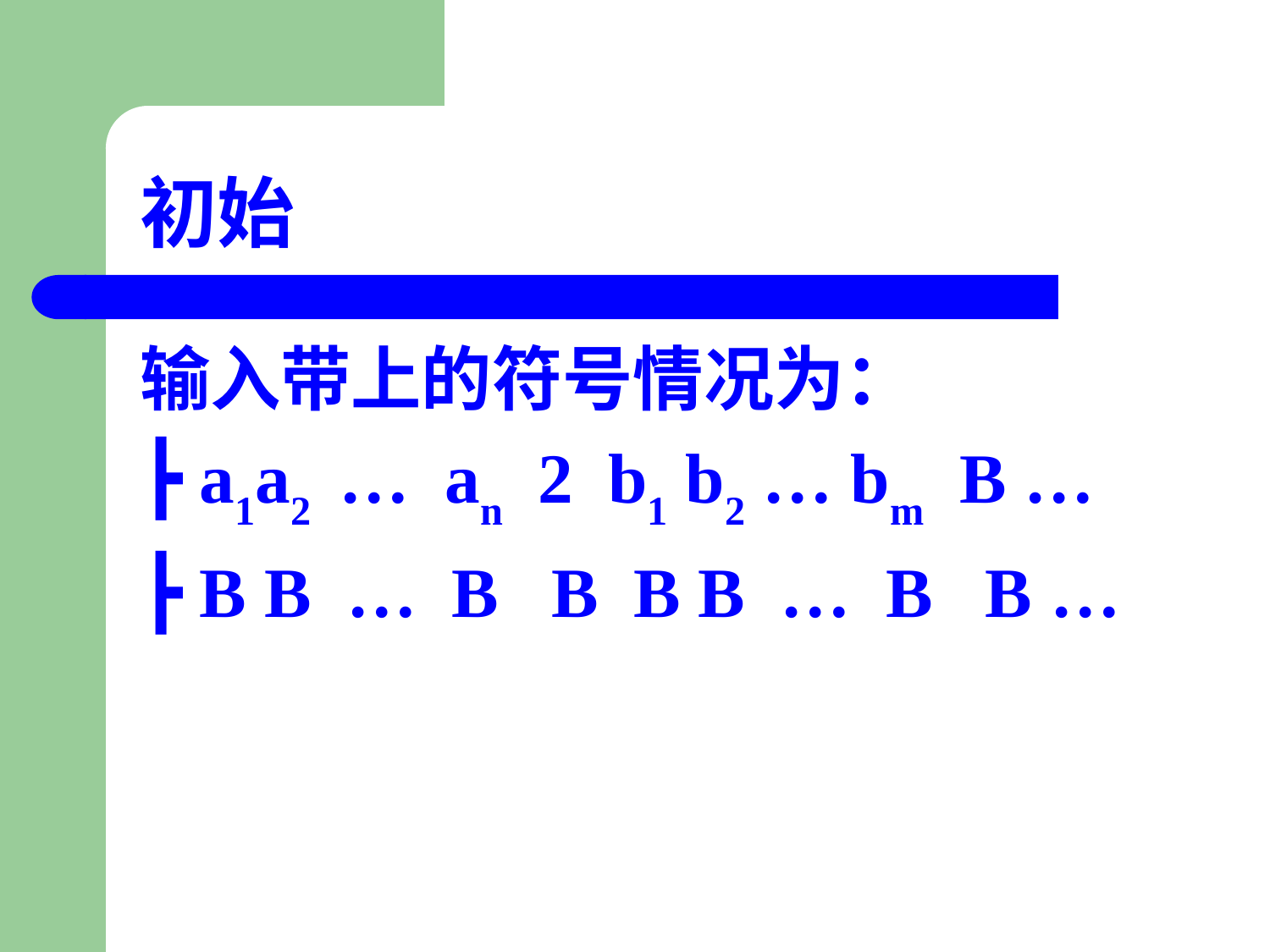

# 初始
输入带上的符号情况为：
┣ a1a2  …  an  2  b1 b2 … bm  B …
┣ B B  …  B   B  B B  …  B   B …